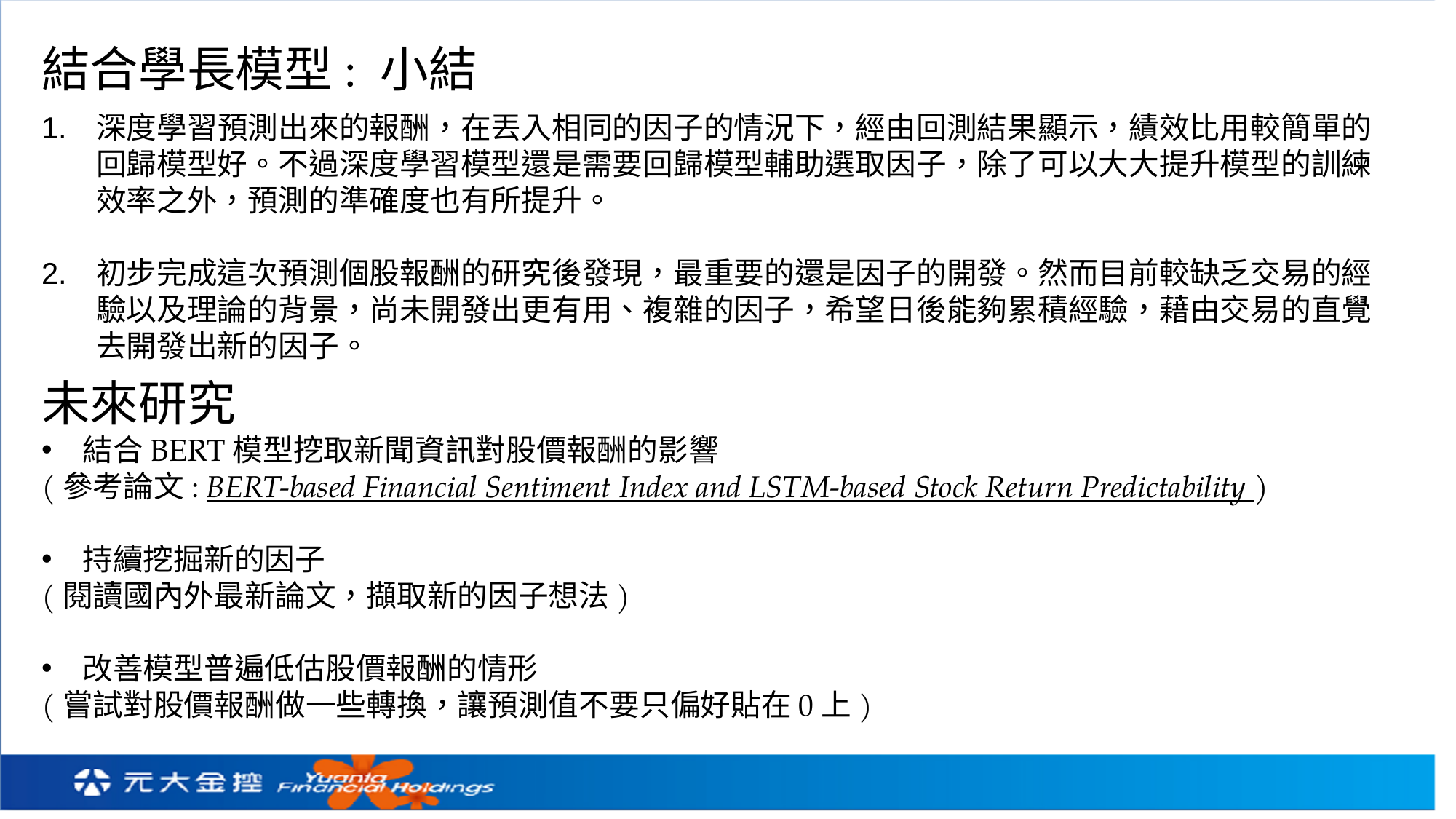

結合學長模型: 小結
深度學習預測出來的報酬，在丟入相同的因子的情況下，經由回測結果顯示，績效比用較簡單的回歸模型好。不過深度學習模型還是需要回歸模型輔助選取因子，除了可以大大提升模型的訓練效率之外，預測的準確度也有所提升。

初步完成這次預測個股報酬的研究後發現，最重要的還是因子的開發。然而目前較缺乏交易的經驗以及理論的背景，尚未開發出更有用、複雜的因子，希望日後能夠累積經驗，藉由交易的直覺去開發出新的因子。

未來研究
結合BERT模型挖取新聞資訊對股價報酬的影響
(參考論文: BERT-based Financial Sentiment Index and LSTM-based Stock Return Predictability )

持續挖掘新的因子
(閱讀國內外最新論文，擷取新的因子想法)

改善模型普遍低估股價報酬的情形
(嘗試對股價報酬做一些轉換，讓預測值不要只偏好貼在0上)